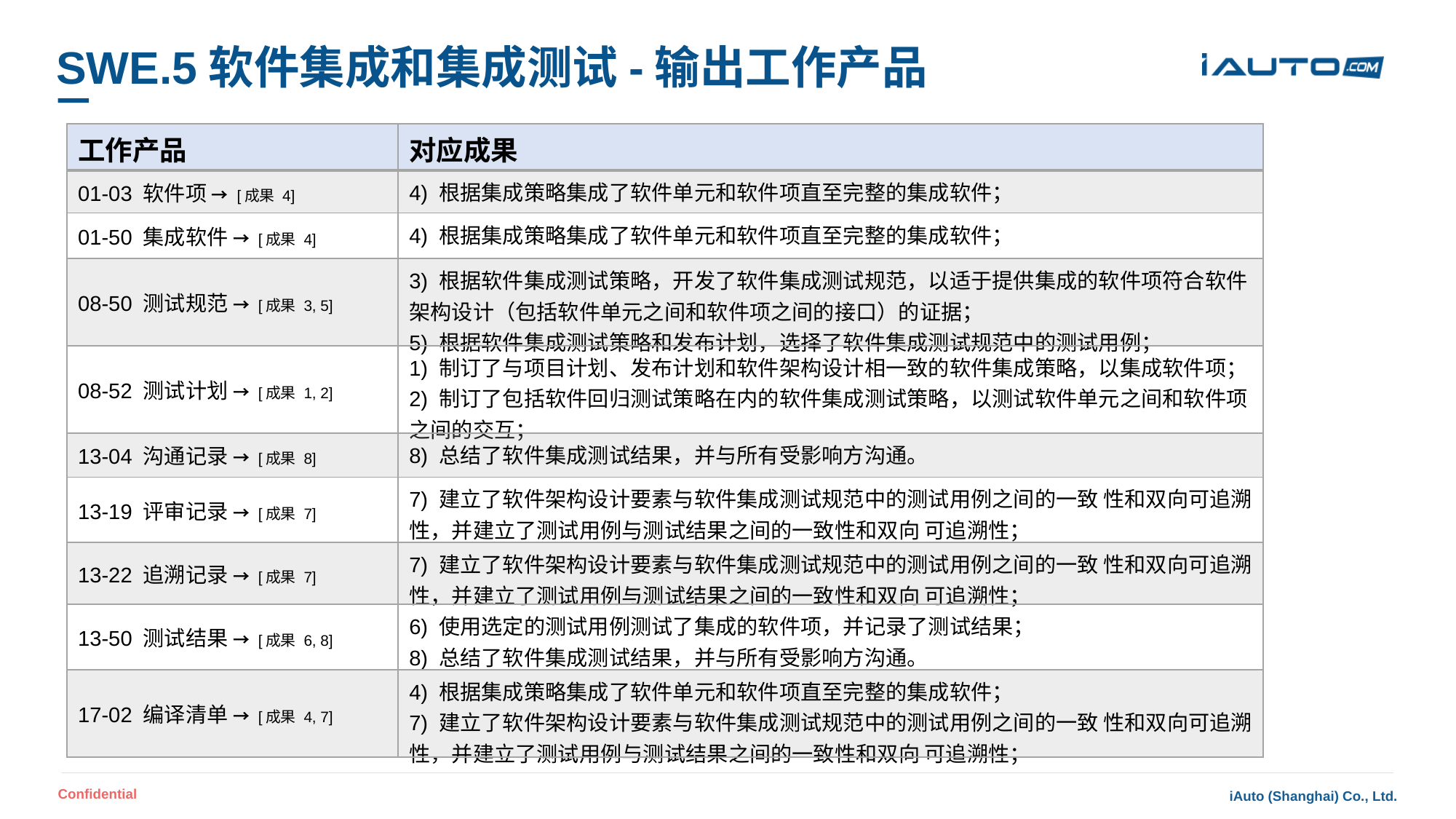

# SWE.5软件集成和集成测试-输出工作产品
| 工作产品 | 对应成果 |
| --- | --- |
| 01-03 软件项 → [成果 4] | 4) 根据集成策略集成了软件单元和软件项直至完整的集成软件； |
| 01-50 集成软件 → [成果 4] | 4) 根据集成策略集成了软件单元和软件项直至完整的集成软件； |
| 08-50 测试规范 → [成果 3, 5] | 3) 根据软件集成测试策略，开发了软件集成测试规范，以适于提供集成的软件项符合软件架构设计（包括软件单元之间和软件项之间的接口）的证据； 5) 根据软件集成测试策略和发布计划，选择了软件集成测试规范中的测试用例； |
| 08-52 测试计划 → [成果 1, 2] | 1) 制订了与项目计划、发布计划和软件架构设计相一致的软件集成策略，以集成软件项； 2) 制订了包括软件回归测试策略在内的软件集成测试策略，以测试软件单元之间和软件项之间的交互； |
| 13-04 沟通记录 → [成果 8] | 8) 总结了软件集成测试结果，并与所有受影响方沟通。 |
| 13-19 评审记录 → [成果 7] | 7) 建立了软件架构设计要素与软件集成测试规范中的测试用例之间的一致 性和双向可追溯性，并建立了测试用例与测试结果之间的一致性和双向 可追溯性； |
| 13-22 追溯记录 → [成果 7] | 7) 建立了软件架构设计要素与软件集成测试规范中的测试用例之间的一致 性和双向可追溯性，并建立了测试用例与测试结果之间的一致性和双向 可追溯性； |
| 13-50 测试结果 → [成果 6, 8] | 6) 使用选定的测试用例测试了集成的软件项，并记录了测试结果； 8) 总结了软件集成测试结果，并与所有受影响方沟通。 |
| 17-02 编译清单 → [成果 4, 7] | 4) 根据集成策略集成了软件单元和软件项直至完整的集成软件； 7) 建立了软件架构设计要素与软件集成测试规范中的测试用例之间的一致 性和双向可追溯性，并建立了测试用例与测试结果之间的一致性和双向 可追溯性； |